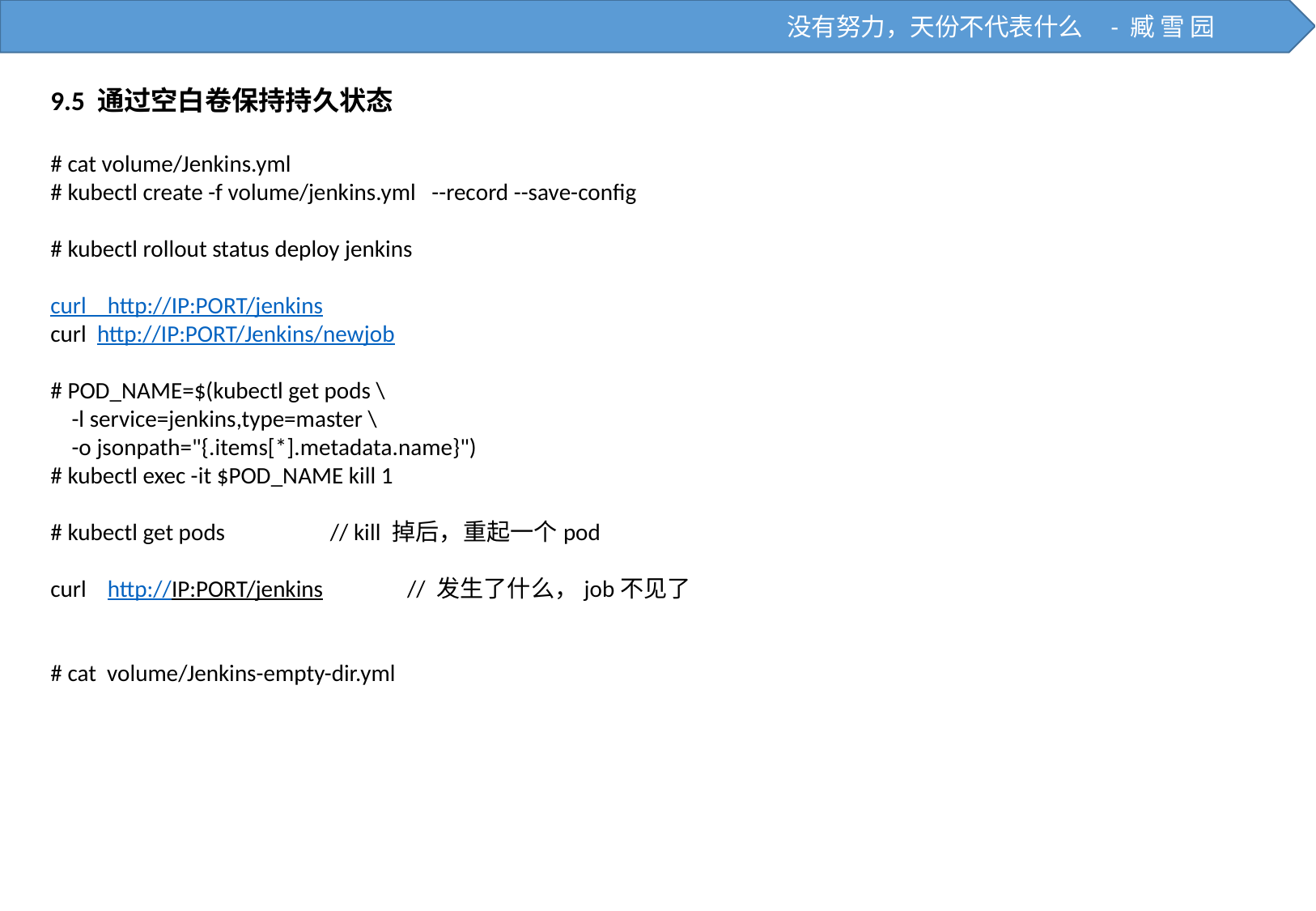

没有努力，天份不代表什么    - 臧 雪 园
9.5 通过空白卷保持持久状态

# cat volume/Jenkins.yml
# kubectl create -f volume/jenkins.yml   --record --save-config

# kubectl rollout status deploy jenkins

curl    http://IP:PORT/jenkins
curl  http://IP:PORT/Jenkins/newjob

# POD_NAME=$(kubectl get pods \
    -l service=jenkins,type=master \
    -o jsonpath="{.items[*].metadata.name}")
# kubectl exec -it $POD_NAME kill 1

# kubectl get pods                    // kill 掉后，重起一个pod

curl    http://IP:PORT/jenkins                // 发生了什么，job不见了

# cat  volume/Jenkins-empty-dir.yml